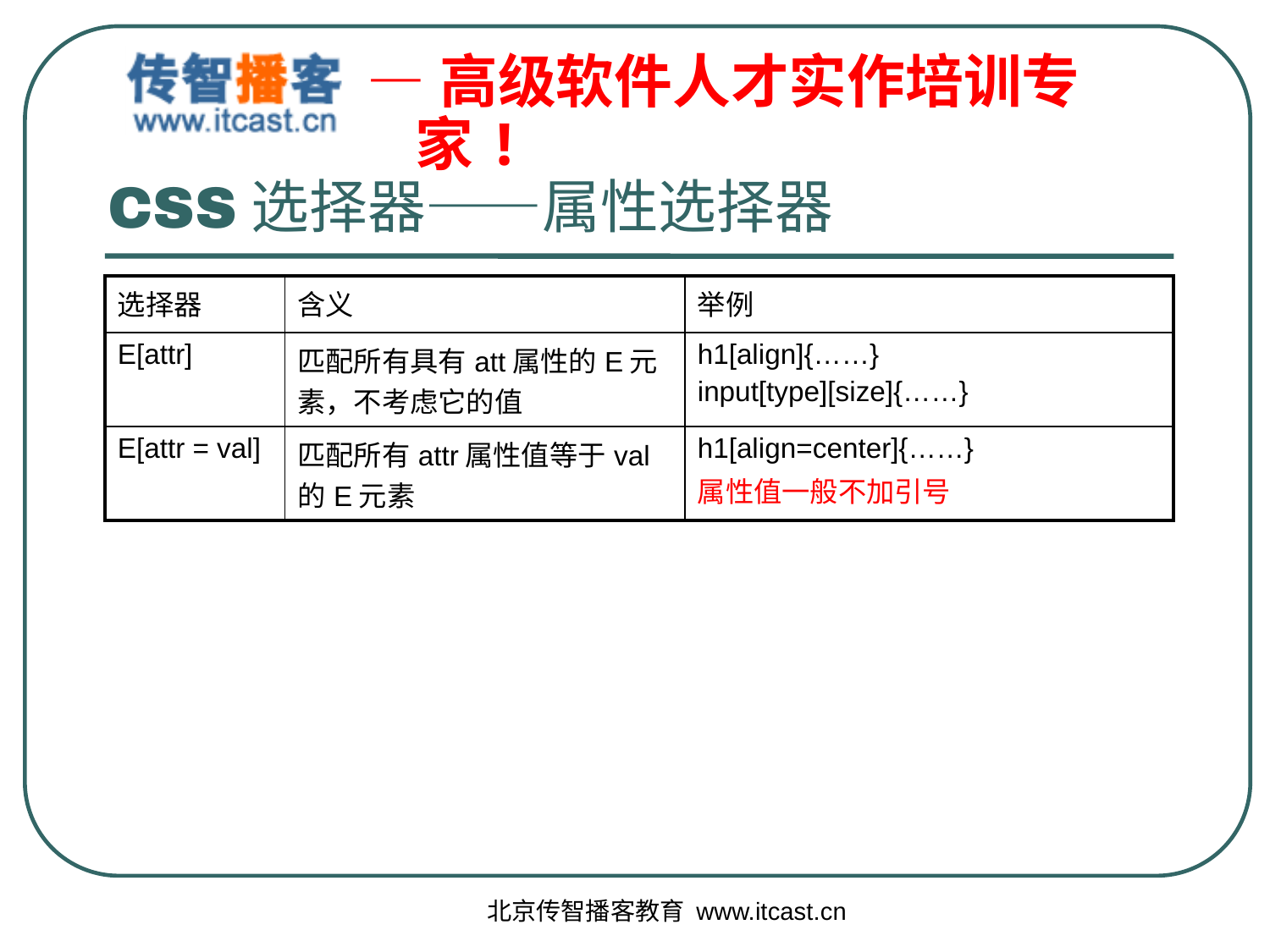

# CSS选择器——属性选择器
| 选择器 | 含义 | 举例 |
| --- | --- | --- |
| E[attr] | 匹配所有具有att属性的E元素，不考虑它的值 | h1[align]{……} input[type][size]{……} |
| E[attr = val] | 匹配所有attr属性值等于val的E元素 | h1[align=center]{……} 属性值一般不加引号 |